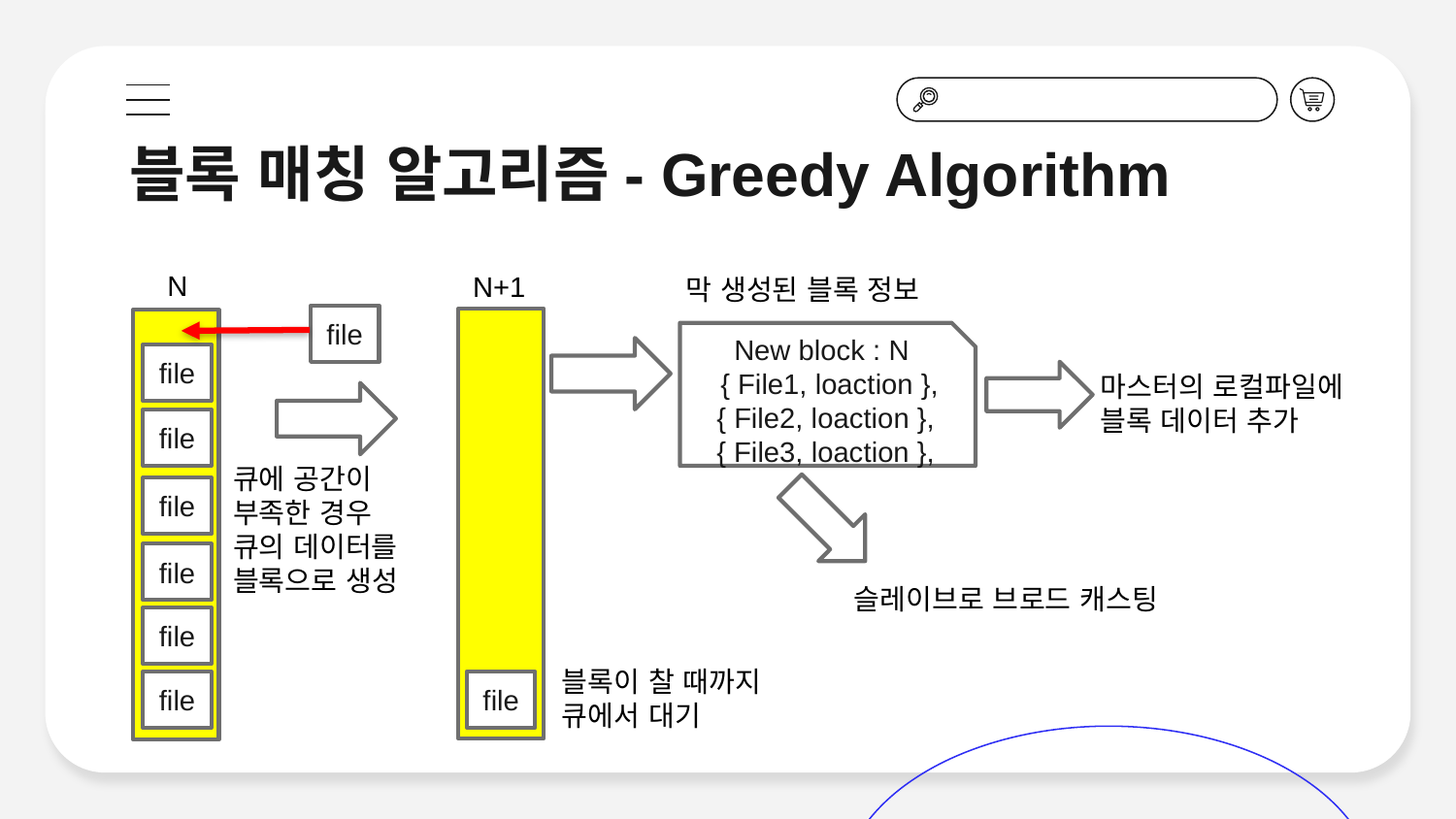

# 블록 매칭 알고리즘- Greedy Algorithm
N
N+1
막 생성된 블록 정보
file

New block : N
  { File1, loaction },
 { File2, loaction },
 { File3, loaction },

file

마스터의 로컬파일에 블록 데이터 추가

file​
큐에 공간이
부족한 경우
큐의 데이터를 블록으로 생성
file​

file​
슬레이브로 브로드 캐스팅
file​
블록이 찰 때까지 큐에서 대기
file​
file​